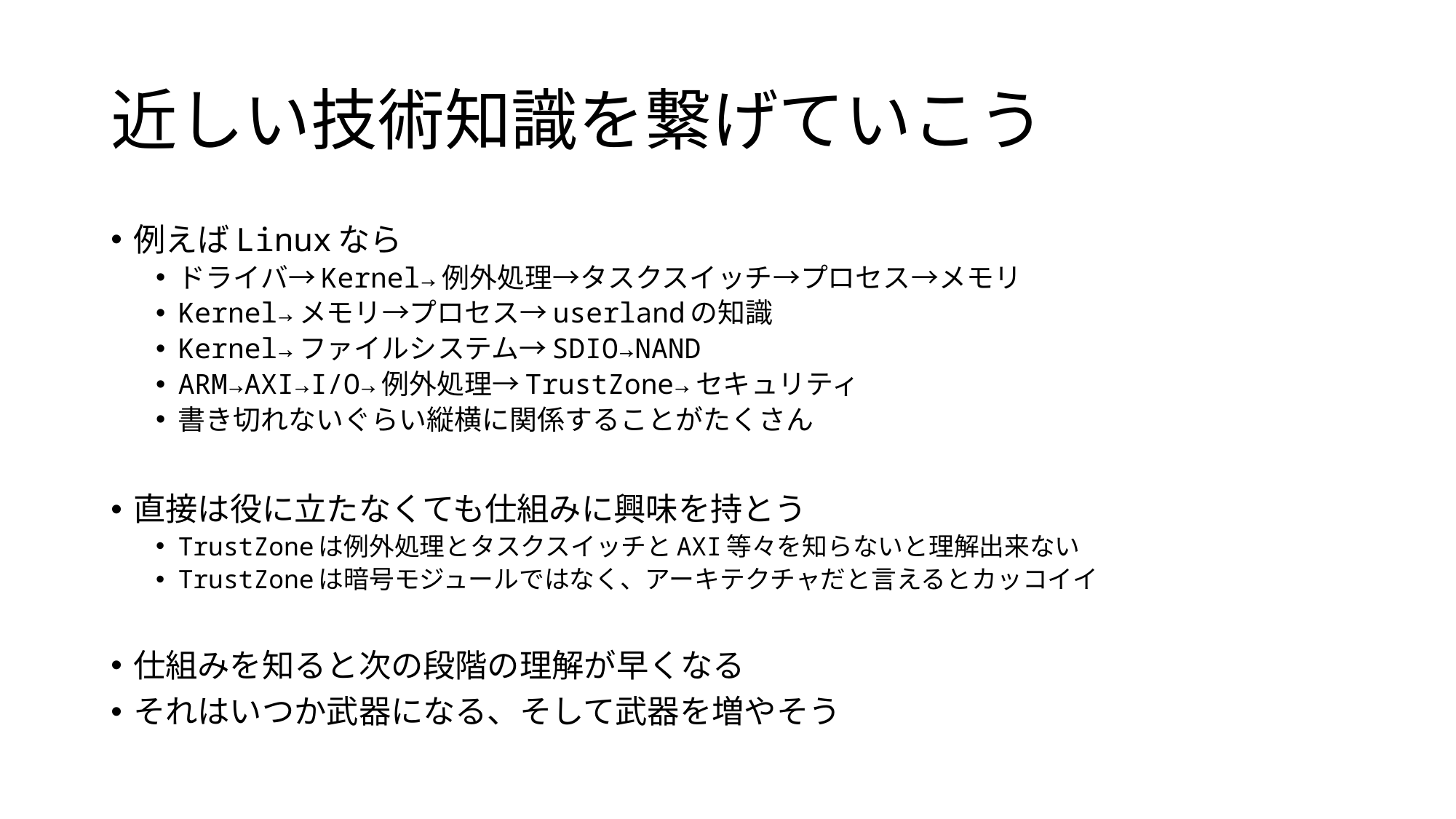

# 近しい技術知識を繋げていこう
例えばLinuxなら
ドライバ→Kernel→例外処理→タスクスイッチ→プロセス→メモリ
Kernel→メモリ→プロセス→userlandの知識
Kernel→ファイルシステム→SDIO→NAND
ARM→AXI→I/O→例外処理→TrustZone→セキュリティ
書き切れないぐらい縦横に関係することがたくさん

直接は役に立たなくても仕組みに興味を持とう
TrustZoneは例外処理とタスクスイッチとAXI等々を知らないと理解出来ない
TrustZoneは暗号モジュールではなく、アーキテクチャだと言えるとカッコイイ

仕組みを知ると次の段階の理解が早くなる
それはいつか武器になる、そして武器を増やそう